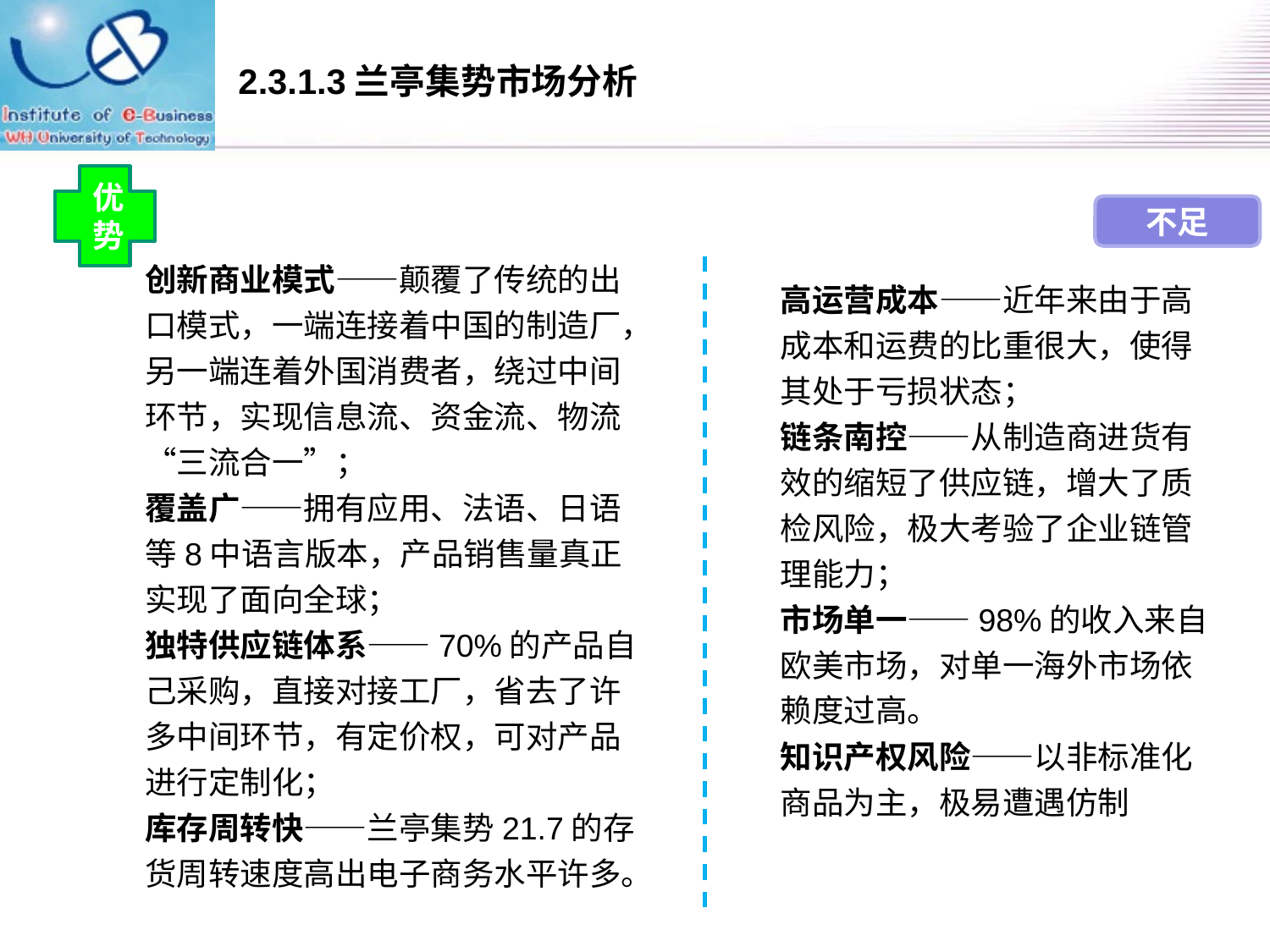

# 2.3.1.3兰亭集势市场分析
优势
不足
创新商业模式——颠覆了传统的出口模式，一端连接着中国的制造厂，另一端连着外国消费者，绕过中间环节，实现信息流、资金流、物流“三流合一”；
覆盖广——拥有应用、法语、日语等8中语言版本，产品销售量真正实现了面向全球；
独特供应链体系——70%的产品自己采购，直接对接工厂，省去了许多中间环节，有定价权，可对产品进行定制化；
库存周转快——兰亭集势21.7的存货周转速度高出电子商务水平许多。
高运营成本——近年来由于高成本和运费的比重很大，使得其处于亏损状态；
链条南控——从制造商进货有效的缩短了供应链，增大了质检风险，极大考验了企业链管理能力；
市场单一——98%的收入来自欧美市场，对单一海外市场依赖度过高。
知识产权风险——以非标准化商品为主，极易遭遇仿制